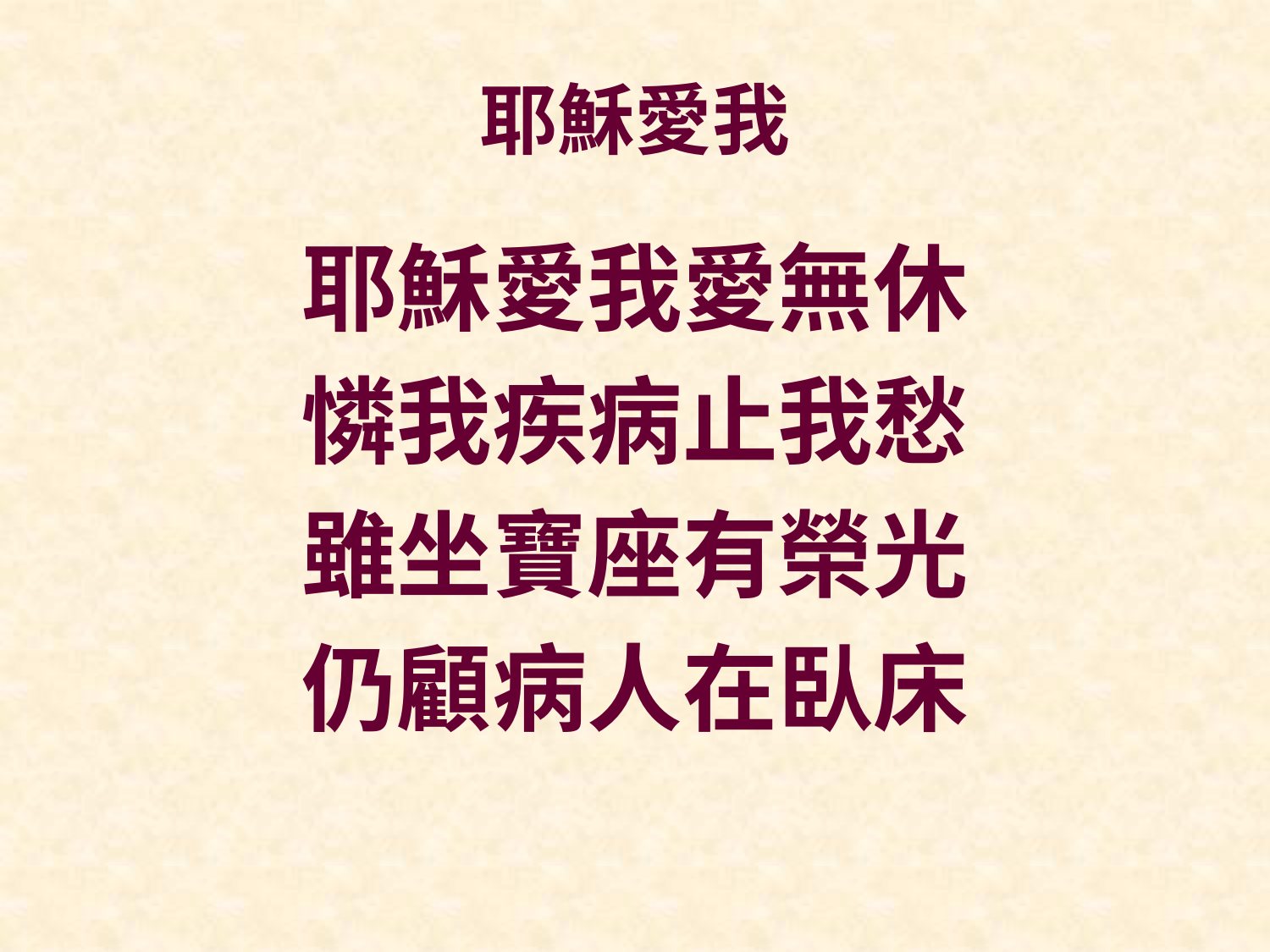

# 耶穌愛我
耶穌愛我愛無休
憐我疾病止我愁
雖坐寶座有榮光
仍顧病人在臥床